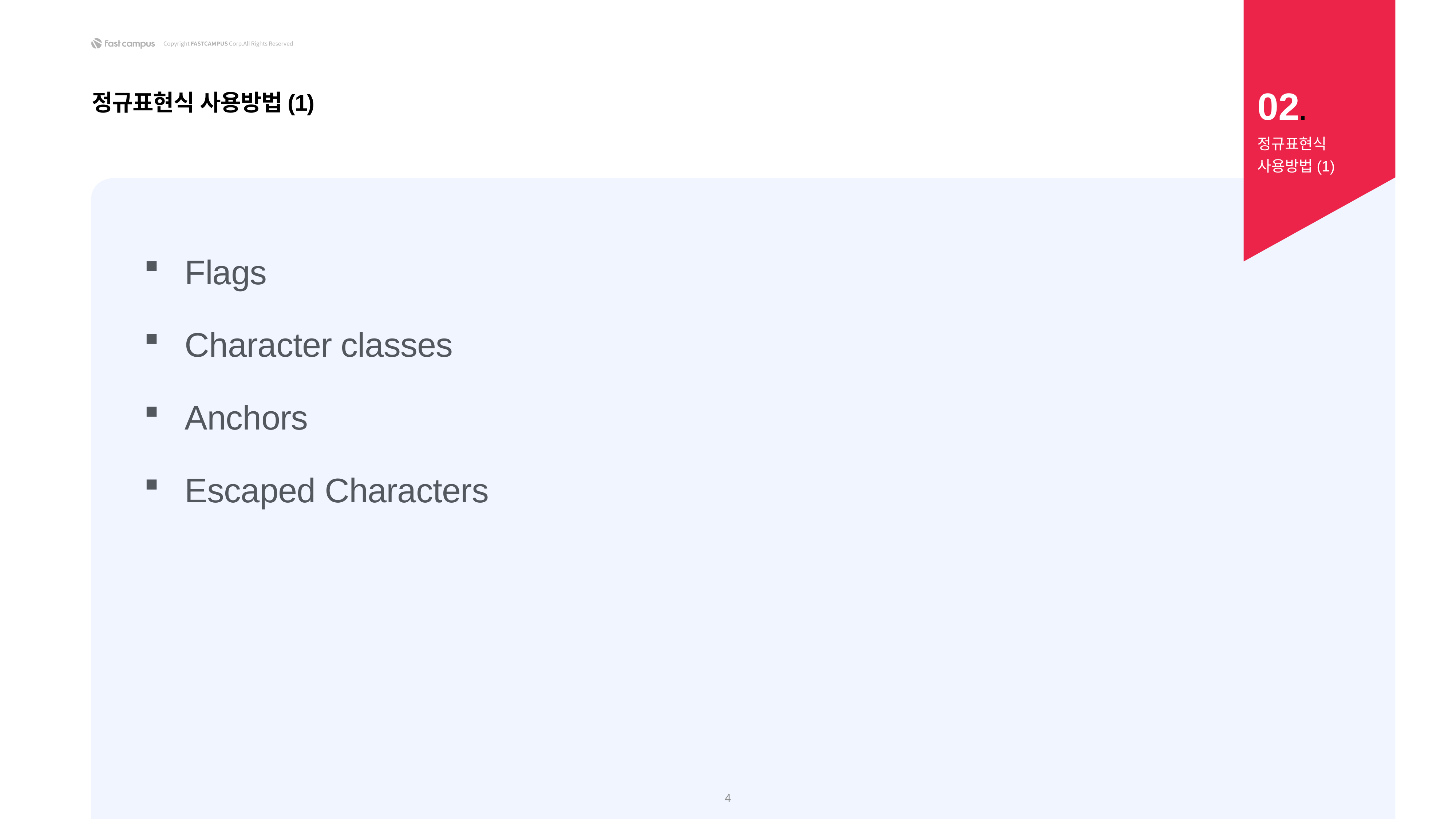

02.
정규표현식 사용방법(1)
정규표현식
사용방법(1)
Flags
Character classes
Anchors
Escaped Characters
4